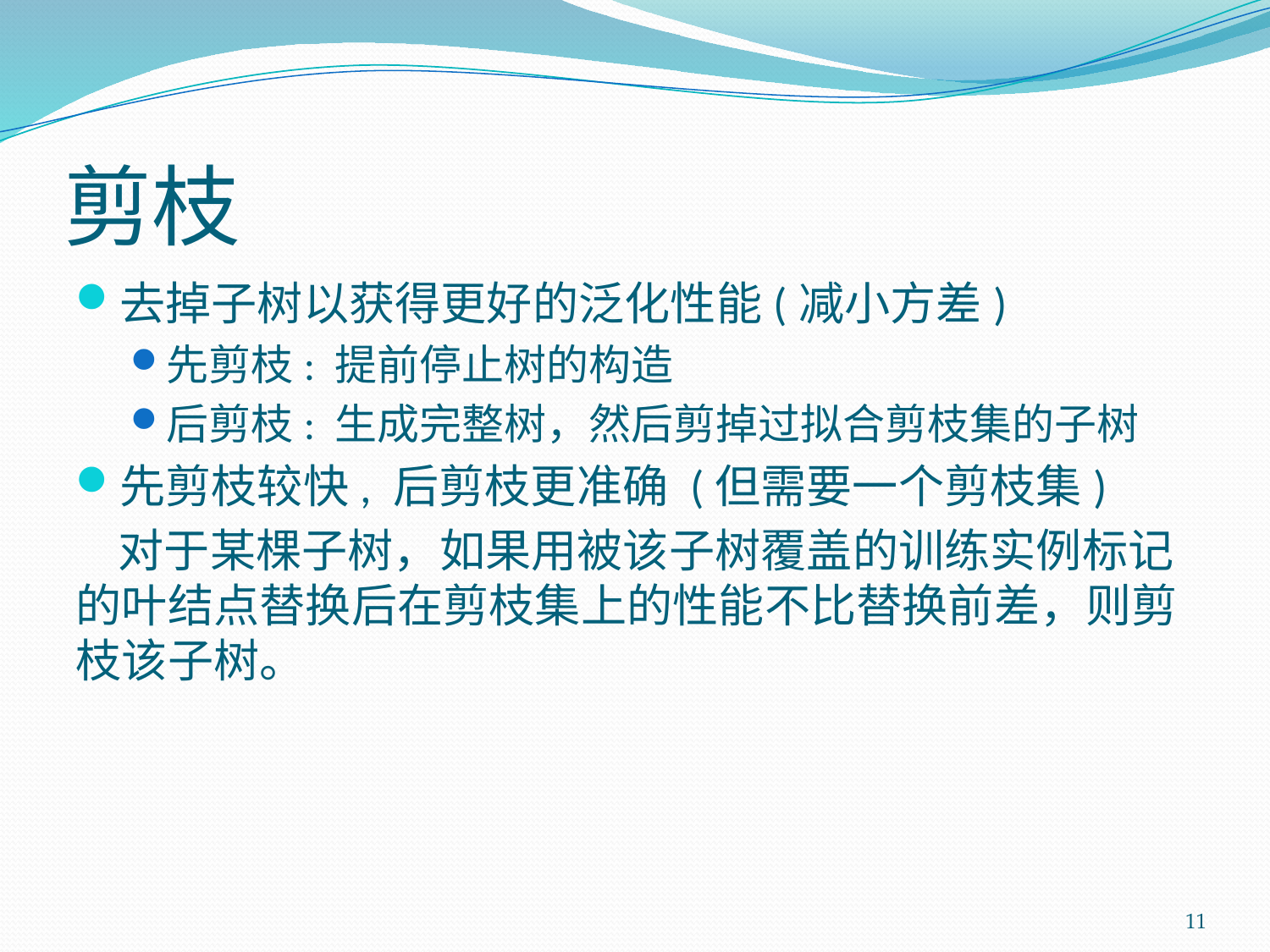

# 剪枝
去掉子树以获得更好的泛化性能(减小方差)
先剪枝: 提前停止树的构造
后剪枝: 生成完整树，然后剪掉过拟合剪枝集的子树
先剪枝较快, 后剪枝更准确 (但需要一个剪枝集)
   对于某棵子树，如果用被该子树覆盖的训练实例标记的叶结点替换后在剪枝集上的性能不比替换前差，则剪枝该子树。
11